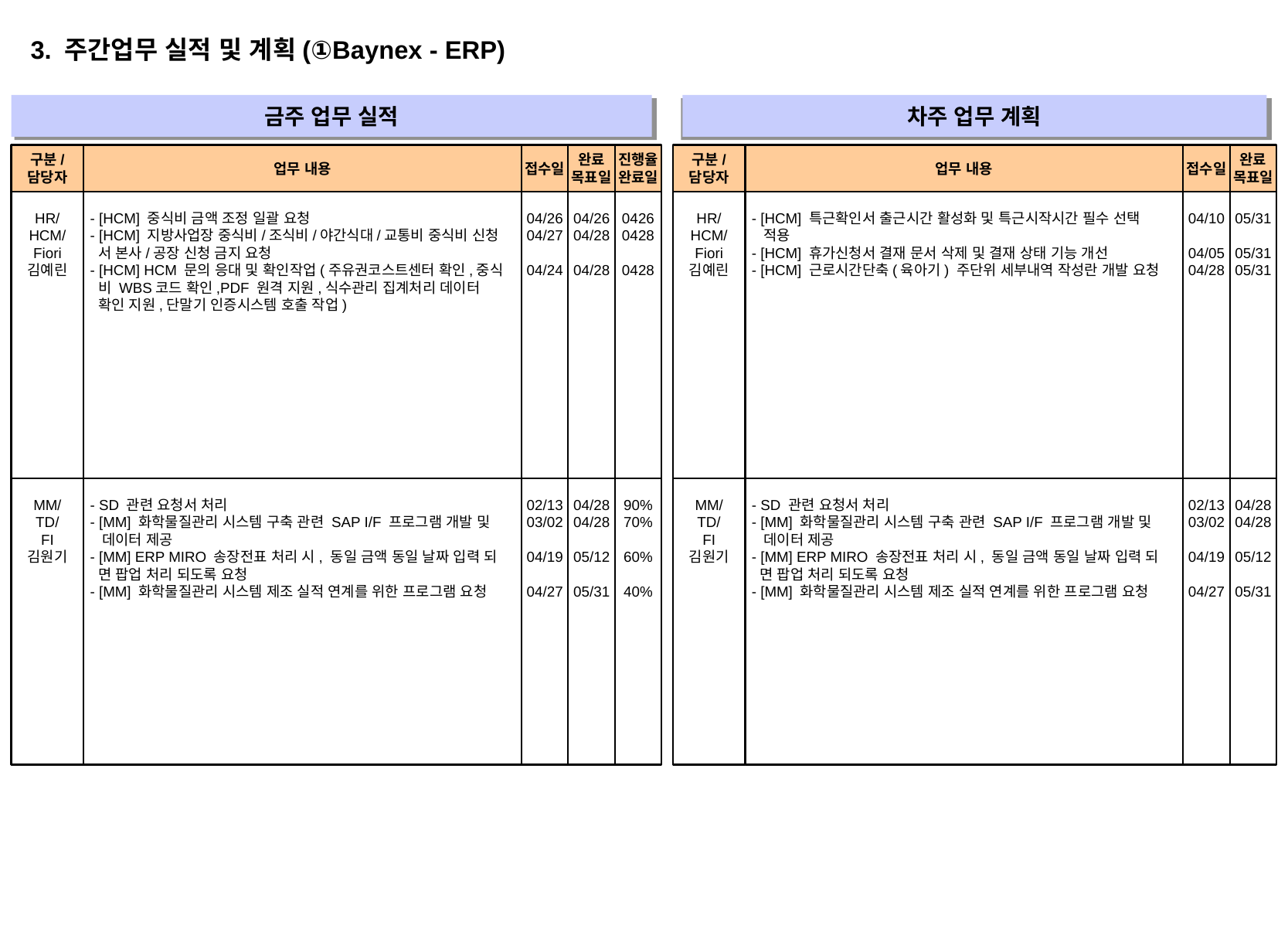

3. 주간업무 실적 및 계획(①Baynex - ERP)
금주 업무 실적
차주 업무 계획
" "
" "
구분/
담당자
업무 내용
접수일
완료
목표일
진행율
완료일
구분/
담당자
업무 내용
접수일
완료
목표일
HR/
HCM/
Fiori
김예린

- [HCM] 중식비 금액 조정 일괄 요청
- [HCM] 지방사업장 중식비/조식비/야간식대/교통비 중식비 신청
  서 본사/공장 신청 금지 요청
- [HCM] HCM 문의 응대 및 확인작업(주유권코스트센터 확인,중식
  비 WBS코드 확인,PDF 원격 지원,식수관리 집계처리 데이터
  확인 지원,단말기 인증시스템 호출 작업)
04/26
04/27
04/24
04/26
04/28
04/28
0426
0428
0428
HR/
HCM/
Fiori
김예린

- [HCM] 특근확인서 출근시간 활성화 및 특근시작시간 필수 선택
   적용
- [HCM] 휴가신청서 결재 문서 삭제 및 결재 상태 기능 개선
- [HCM] 근로시간단축(육아기) 주단위 세부내역 작성란 개발 요청
04/10
04/05
04/28
05/31
05/31
05/31
MM/
TD/
FI
김원기

- SD 관련 요청서 처리
- [MM] 화학물질관리 시스템 구축 관련 SAP I/F 프로그램 개발 및
   데이터 제공
- [MM] ERP MIRO 송장전표 처리 시, 동일 금액 동일 날짜 입력 되
  면 팝업 처리 되도록 요청
- [MM] 화학물질관리 시스템 제조 실적 연계를 위한 프로그램 요청
02/13
03/02
04/19
04/27
04/28
04/28
05/12
05/31
90%
70%
60%
40%
MM/
TD/
FI
김원기

- SD 관련 요청서 처리
- [MM] 화학물질관리 시스템 구축 관련 SAP I/F 프로그램 개발 및
   데이터 제공
- [MM] ERP MIRO 송장전표 처리 시, 동일 금액 동일 날짜 입력 되
  면 팝업 처리 되도록 요청
- [MM] 화학물질관리 시스템 제조 실적 연계를 위한 프로그램 요청
02/13
03/02
04/19
04/27
04/28
04/28
05/12
05/31